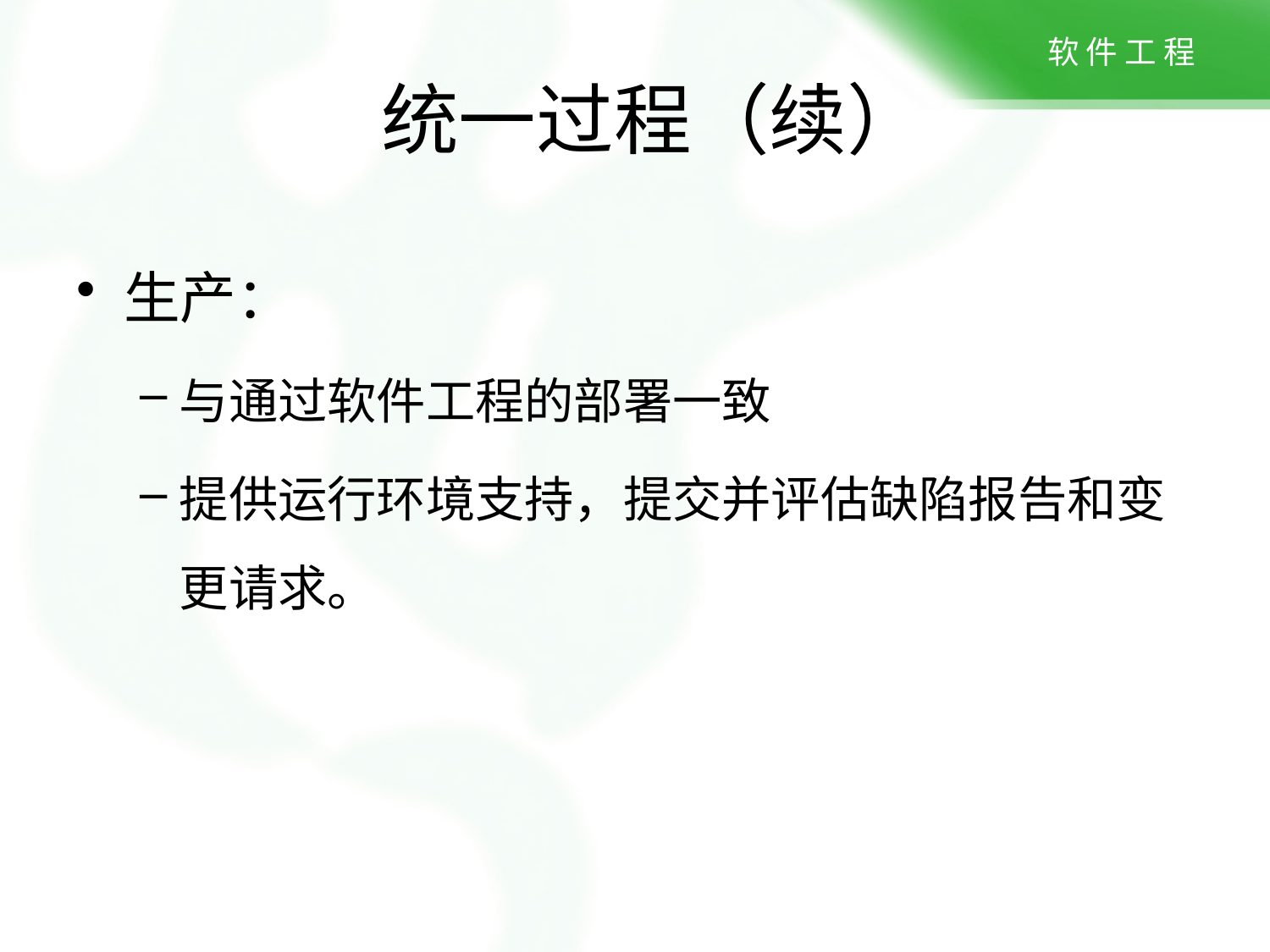

# 统一过程（续）
生产：
与通过软件工程的部署一致
提供运行环境支持，提交并评估缺陷报告和变更请求。